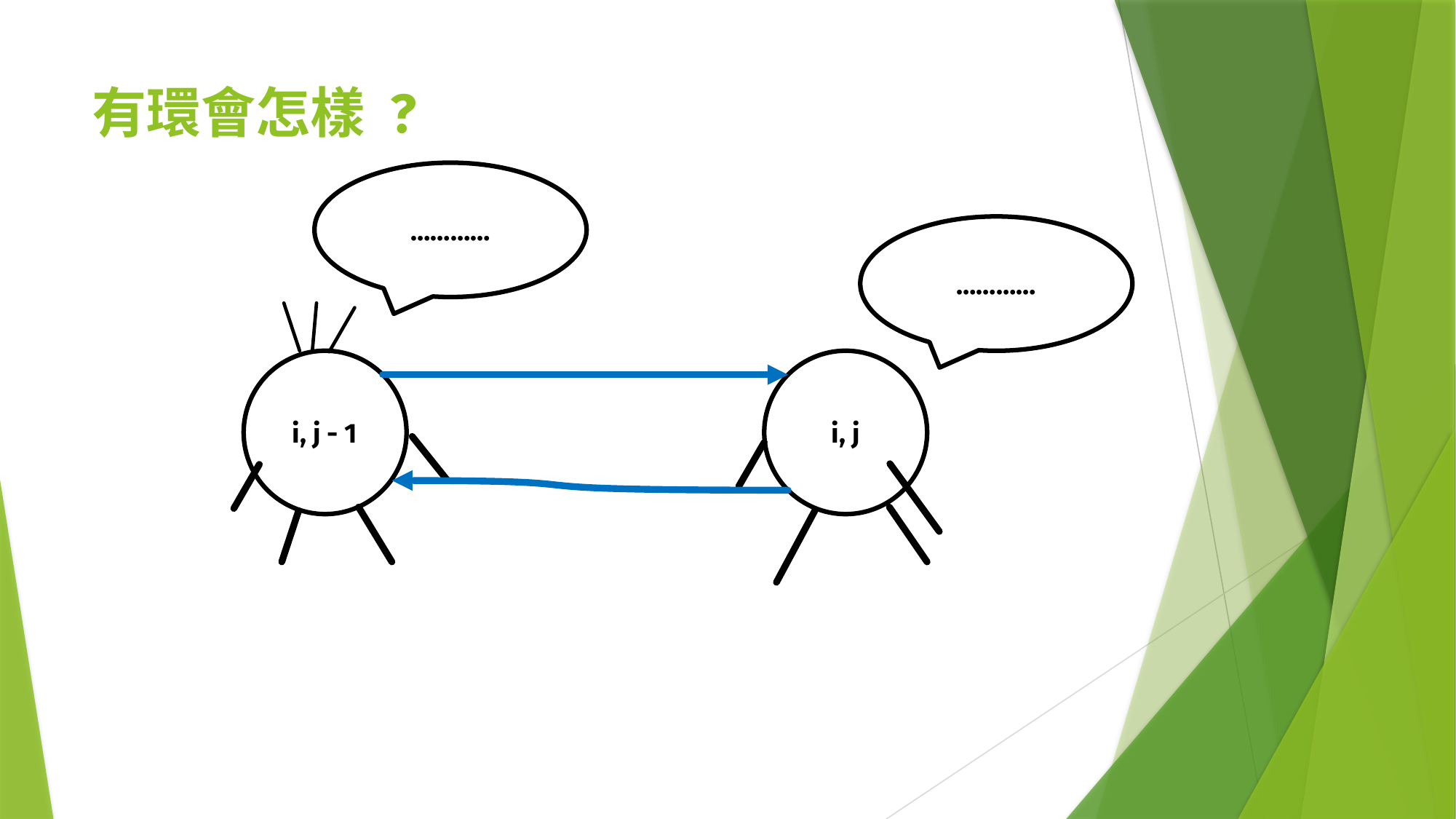

# 有環會怎樣 ?
…………
…………
i, j - 1
i, j